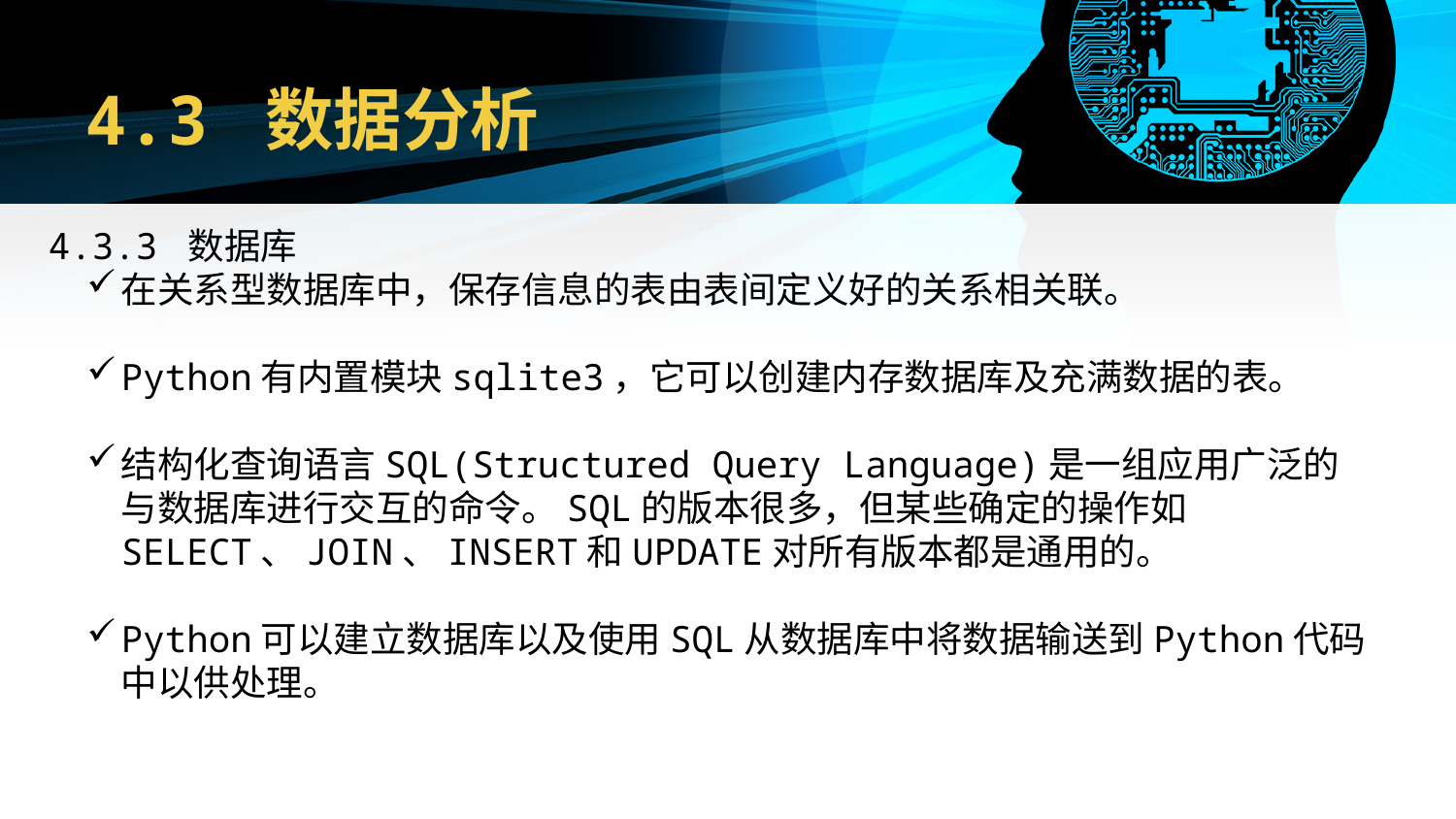

# 4.3 数据分析
4.3.3 数据库
在关系型数据库中，保存信息的表由表间定义好的关系相关联。

Python有内置模块sqlite3，它可以创建内存数据库及充满数据的表。

结构化查询语言SQL(Structured Query Language)是一组应用广泛的与数据库进行交互的命令。SQL的版本很多，但某些确定的操作如SELECT、JOIN、INSERT和UPDATE对所有版本都是通用的。

Python可以建立数据库以及使用SQL从数据库中将数据输送到Python代码中以供处理。